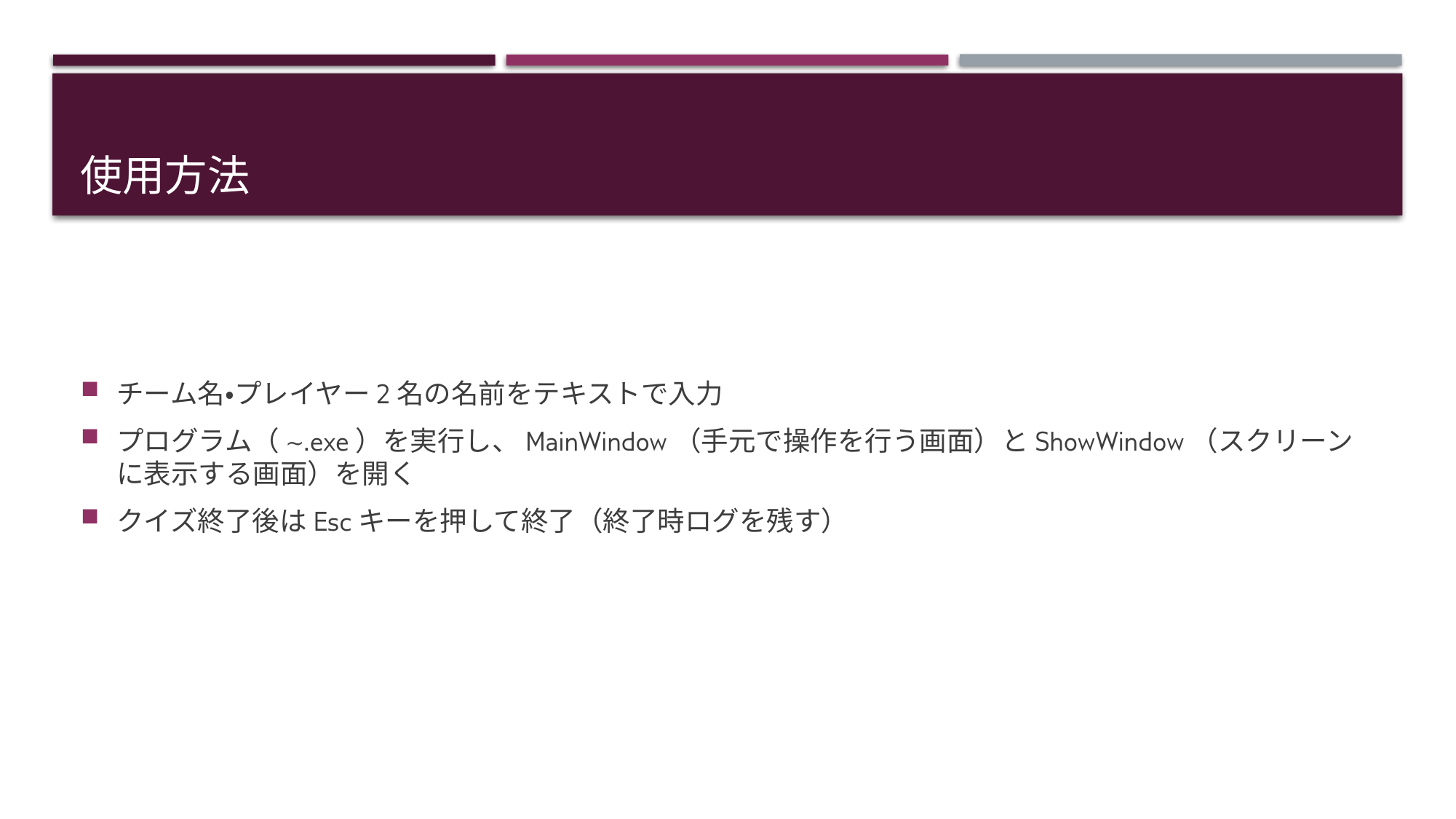

# 使用方法
チーム名・プレイヤー2名の名前をテキストで入力
プログラム（~.exe）を実行し、MainWindow（手元で操作を行う画面）とShowWindow（スクリーンに表示する画面）を開く
クイズ終了後はEscキーを押して終了（終了時ログを残す）